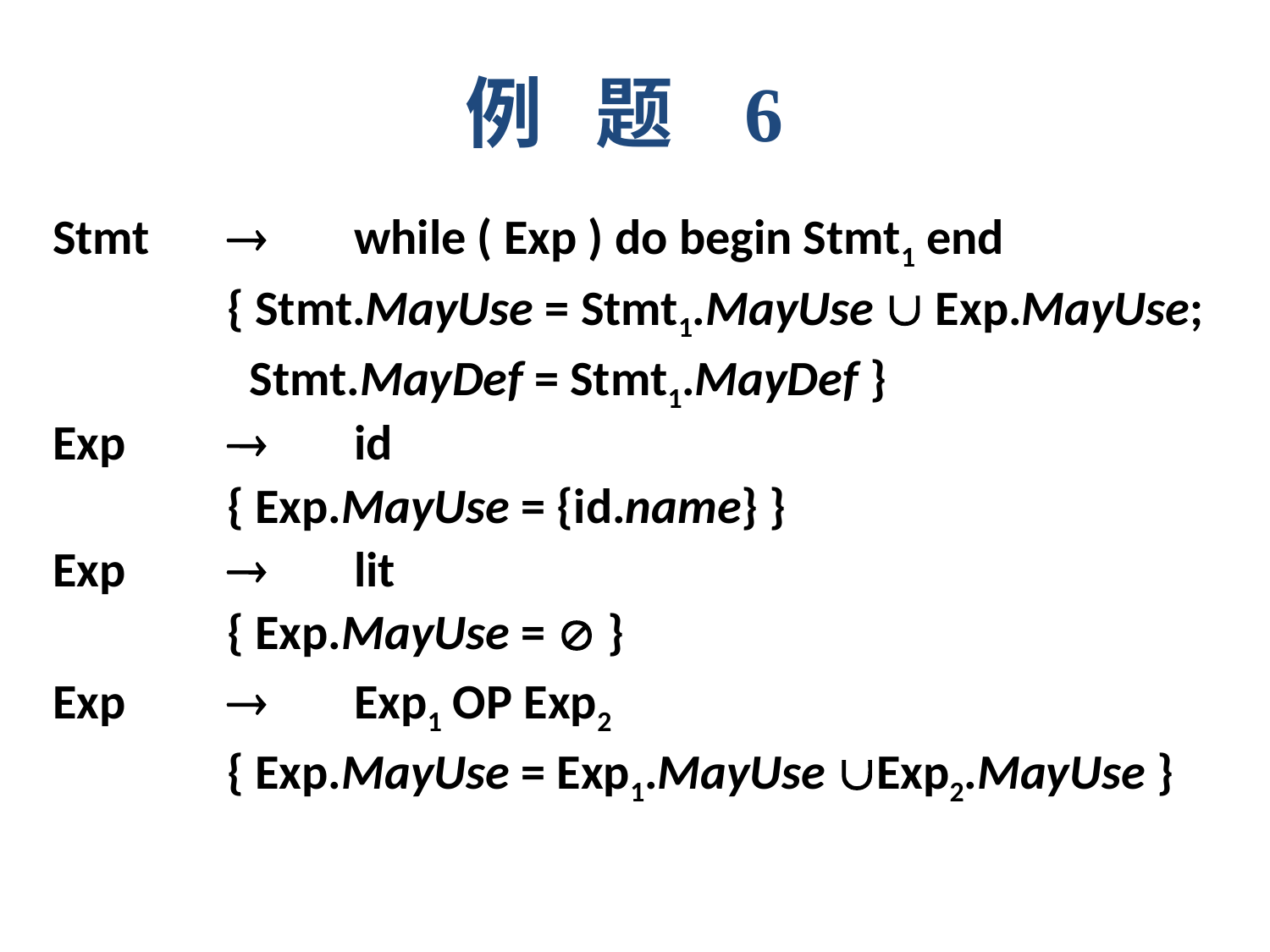

例   题   6
Stmt	→	while ( Exp ) do begin Stmt1 end
		{ Stmt.MayUse = Stmt1.MayUse ∪ Exp.MayUse;
		  Stmt.MayDef = Stmt1.MayDef }
Exp	→	id
		{ Exp.MayUse = {id.name} }
Exp	→	lit
		{ Exp.MayUse = ∅ }
Exp	→	Exp1 OP Exp2
		{ Exp.MayUse = Exp1.MayUse ∪Exp2.MayUse }